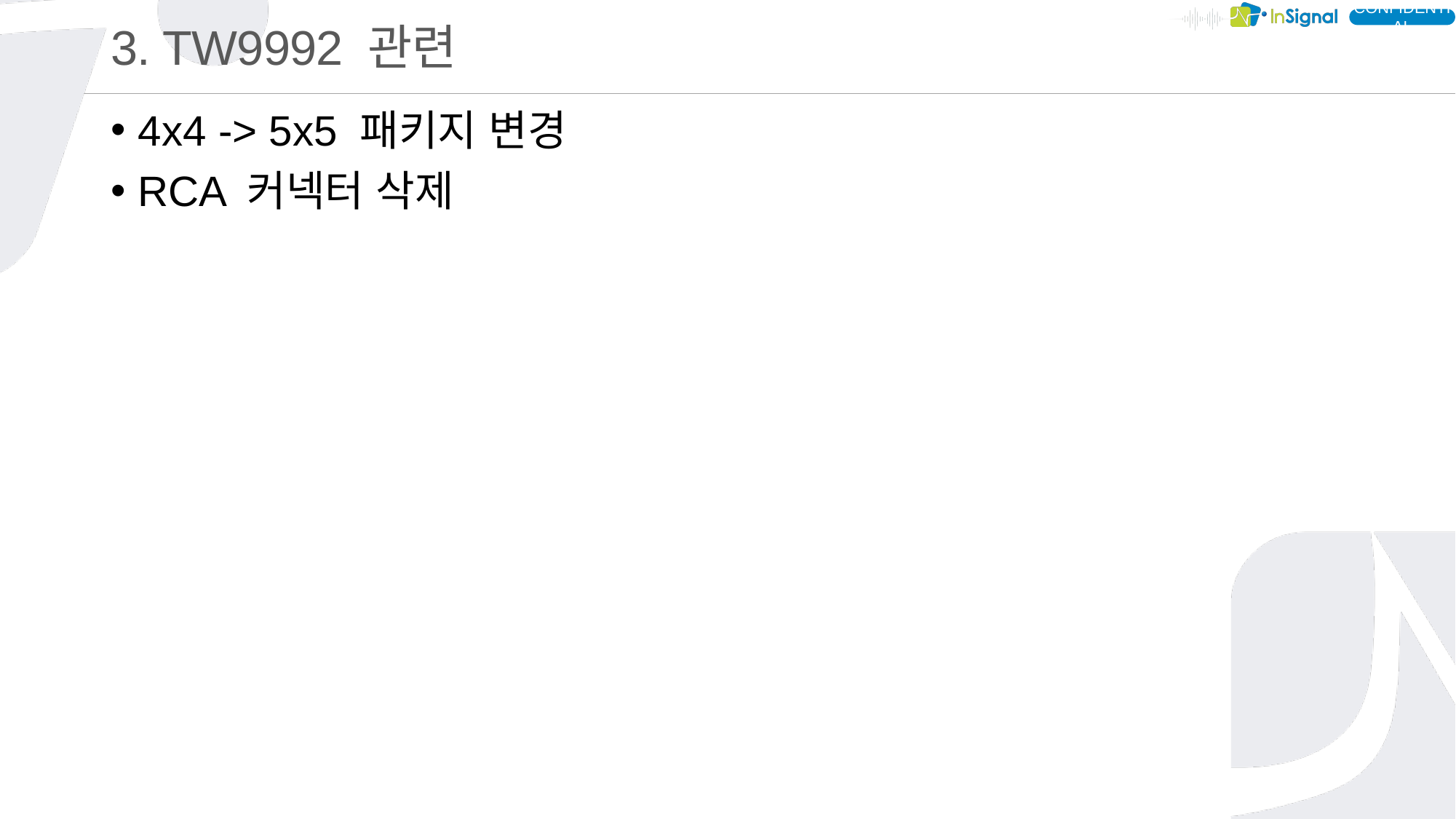

# 3. TW9992 관련
4x4 -> 5x5 패키지 변경
RCA 커넥터 삭제